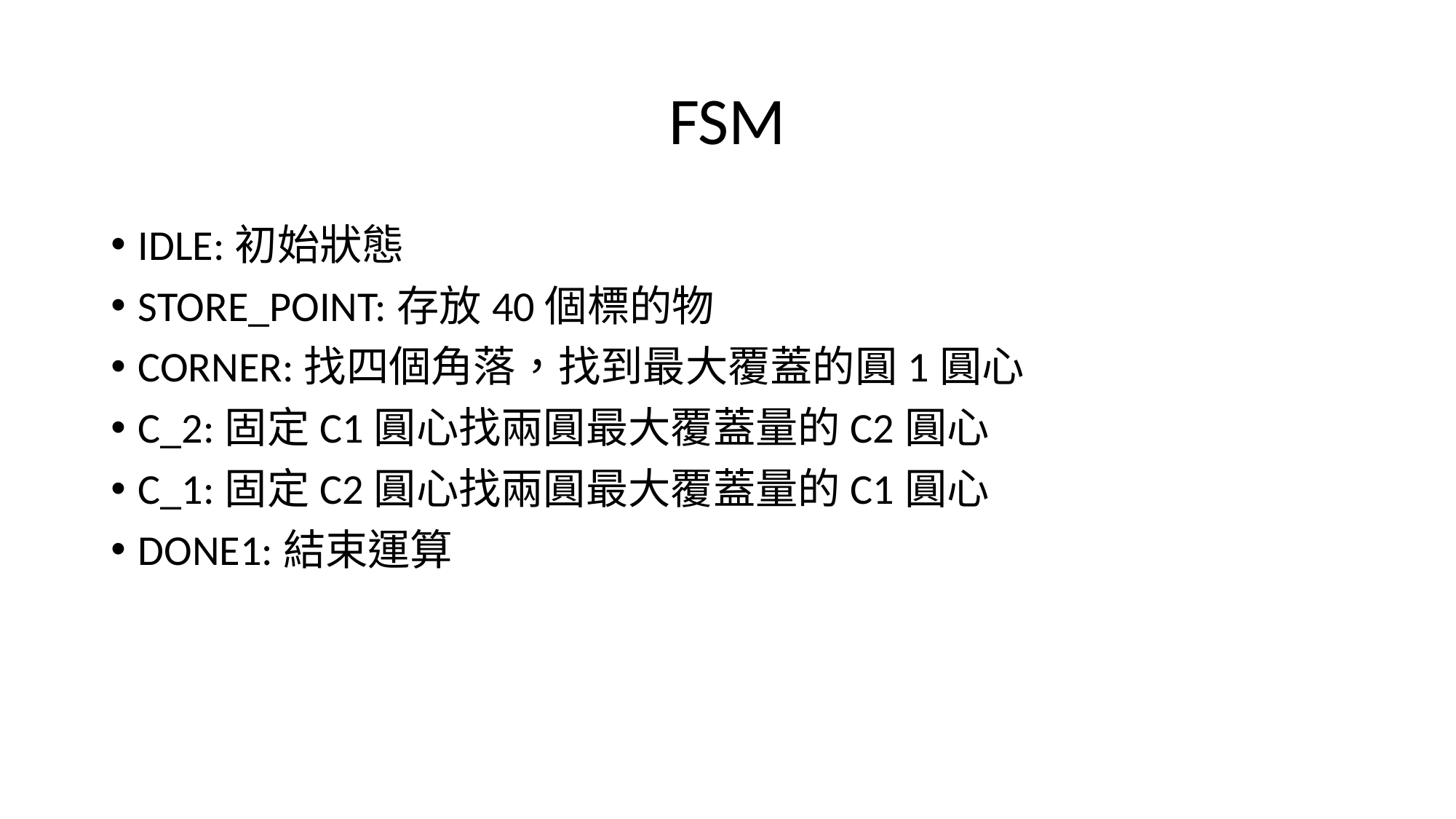

# FSM
IDLE:初始狀態
STORE_POINT:存放40個標的物
CORNER:找四個角落，找到最大覆蓋的圓1圓心
C_2:固定C1圓心找兩圓最大覆蓋量的C2圓心
C_1:固定C2圓心找兩圓最大覆蓋量的C1圓心
DONE1:結束運算